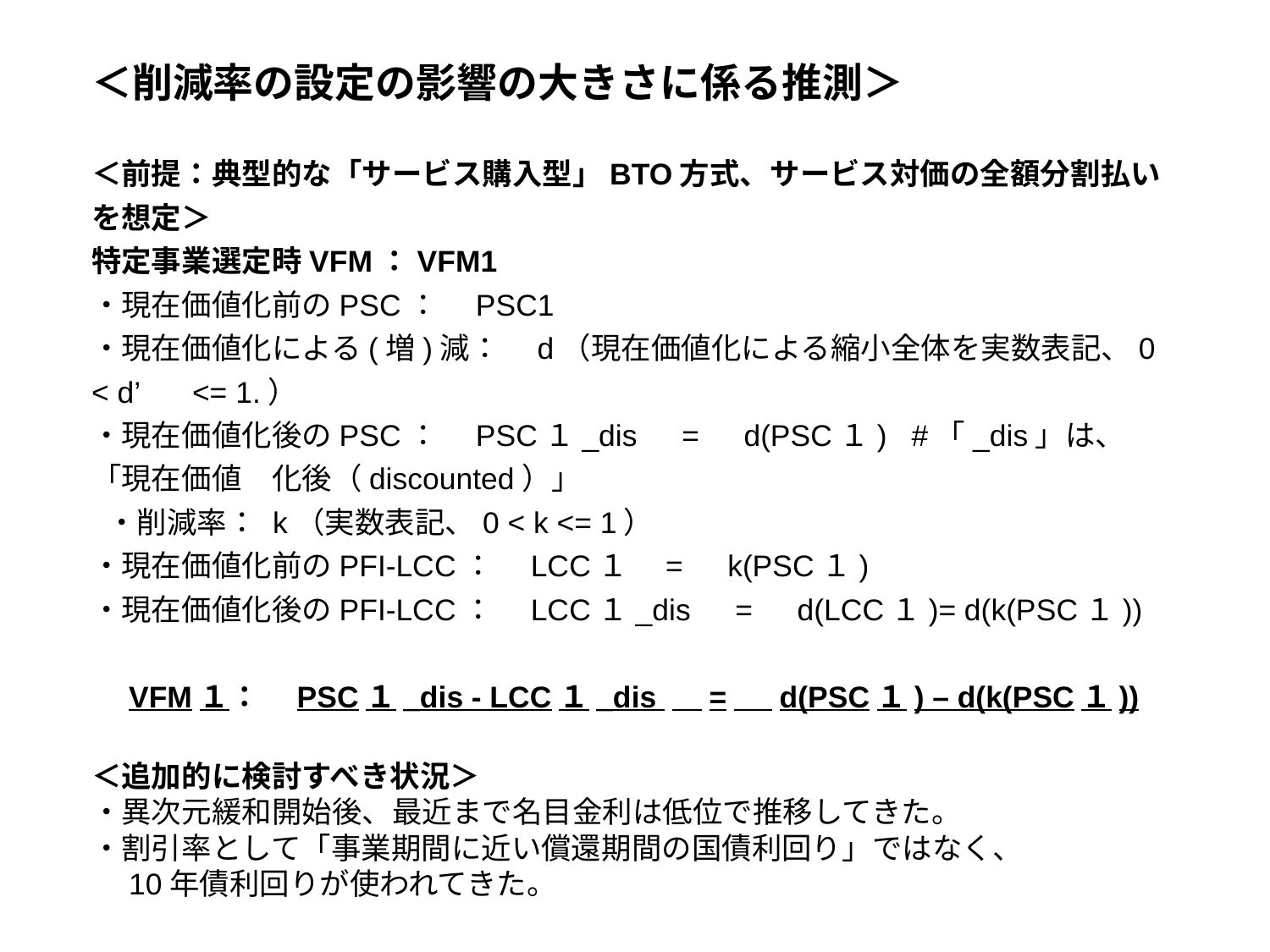

＜削減率の設定の影響の大きさに係る推測＞

＜前提：典型的な「サービス購入型」BTO方式、サービス対価の全額分割払いを想定＞
特定事業選定時VFM：VFM1
・現在価値化前のPSC：　PSC1️
・現在価値化による(増)減：　d（現在価値化による縮小全体を実数表記、0 < d’ 　<= 1.）
・現在価値化後のPSC：　PSC１_dis　=　d(PSC１)   #「_dis」は、「現在価値　化後（discounted）」
 ・削減率： k（実数表記、0 < k <= 1）
・現在価値化前のPFI-LCC：　LCC１　=　k(PSC１)
・現在価値化後のPFI-LCC：　LCC１_dis　=　d(LCC１)= d(k(PSC１))

　VFM１：　PSC１_dis - LCC１_dis 　=　 d(PSC１) – d(k(PSC１))

＜追加的に検討すべき状況＞
・異次元緩和開始後、最近まで名目金利は低位で推移してきた。
・割引率として「事業期間に近い償還期間の国債利回り」ではなく、
　10年債利回りが使われてきた。